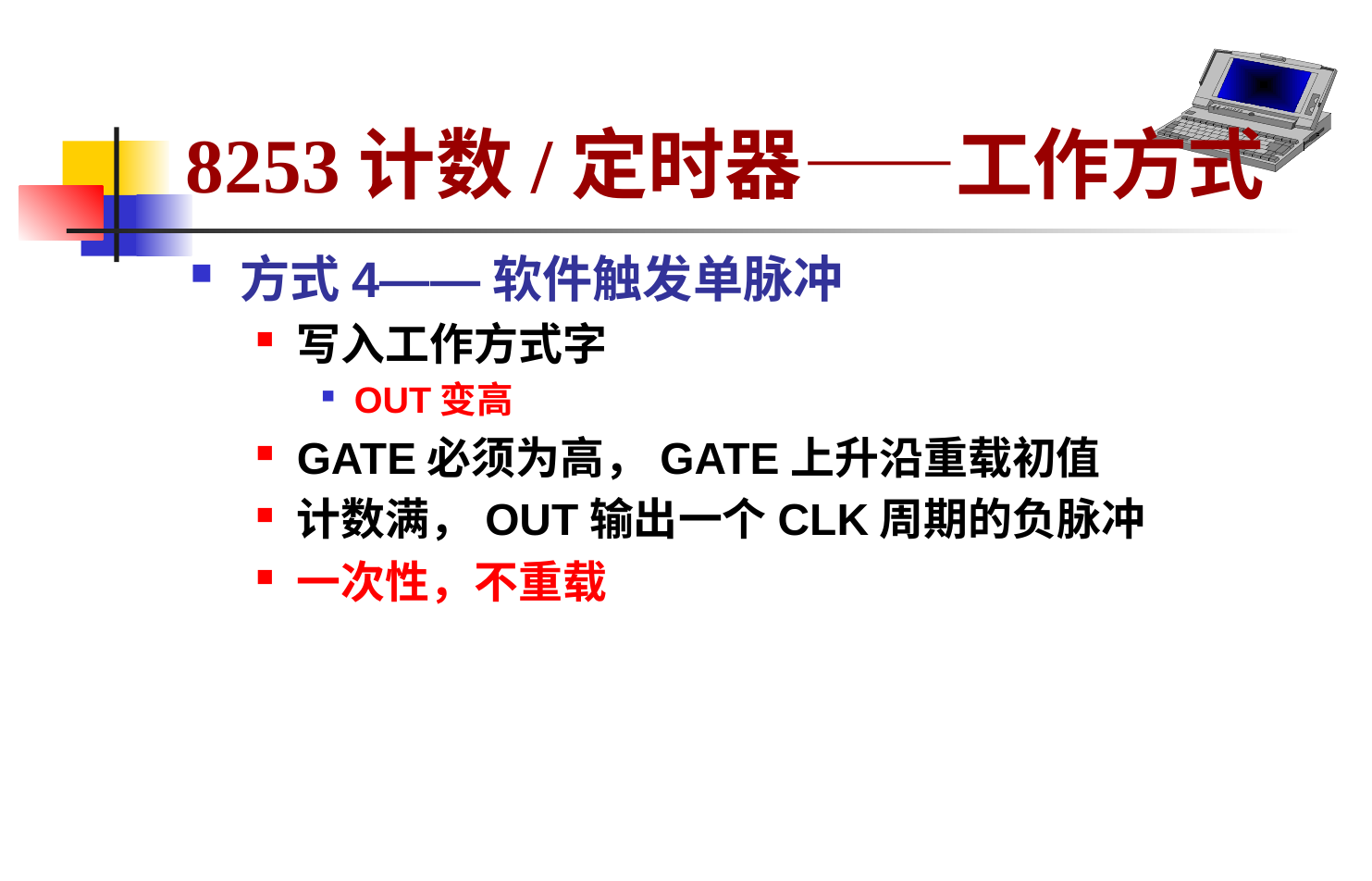

# 8253计数/定时器——工作方式
方式4——软件触发单脉冲
写入工作方式字
OUT变高
GATE必须为高，GATE上升沿重载初值
计数满，OUT输出一个CLK周期的负脉冲
一次性，不重载